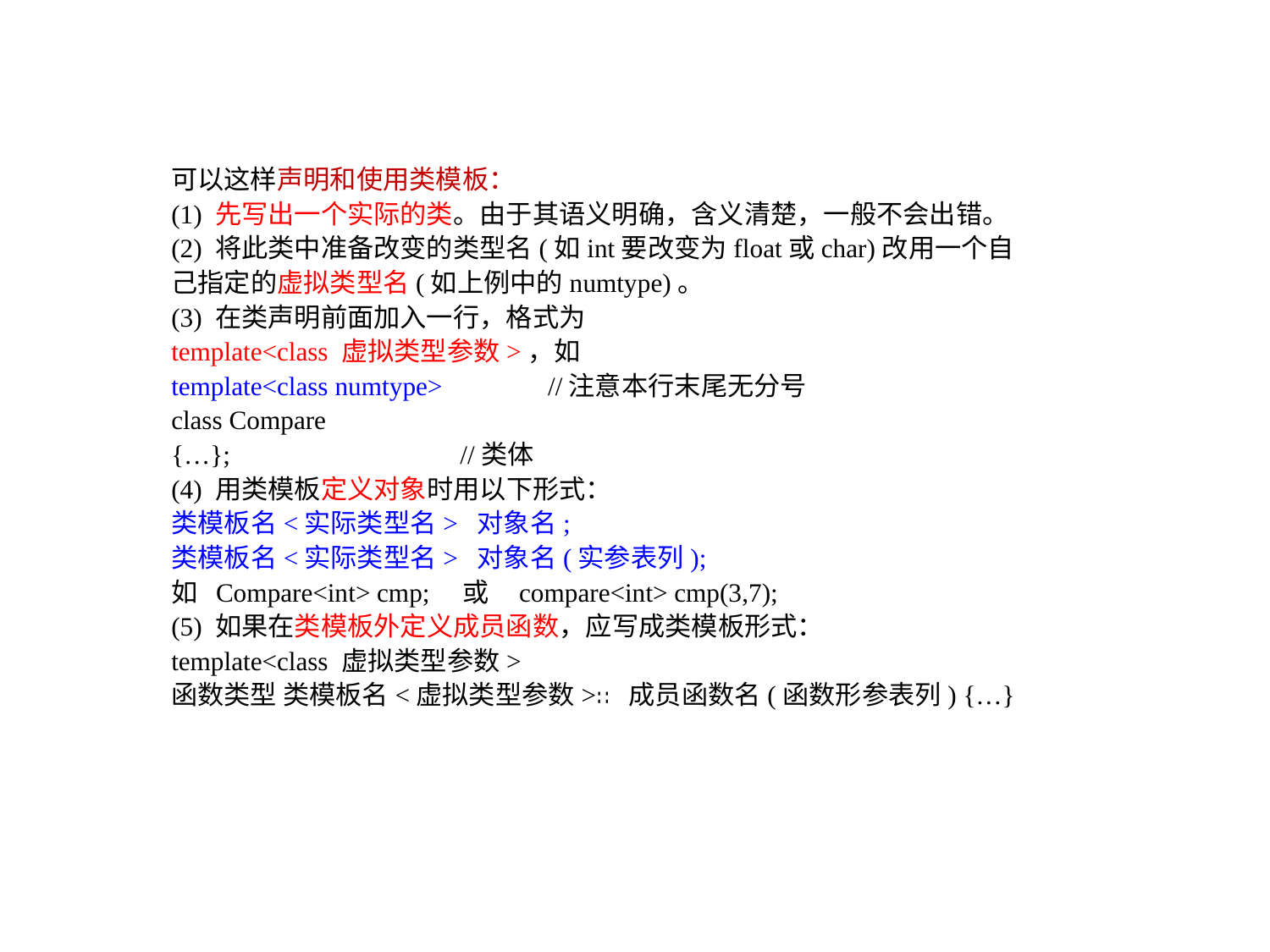

可以这样声明和使用类模板：
(1) 先写出一个实际的类。由于其语义明确，含义清楚，一般不会出错。
(2) 将此类中准备改变的类型名(如int要改变为float或char)改用一个自己指定的虚拟类型名(如上例中的numtype)。
(3) 在类声明前面加入一行，格式为
template<class 虚拟类型参数>，如
template<class numtype>                //注意本行末尾无分号
class Compare
{…};                                   //类体
(4) 用类模板定义对象时用以下形式：
类模板名<实际类型名>  对象名;
类模板名<实际类型名>  对象名(实参表列);
如  Compare<int> cmp;    或    compare<int> cmp(3,7);
(5) 如果在类模板外定义成员函数，应写成类模板形式：
template<class 虚拟类型参数>
函数类型 类模板名<虚拟类型参数>∷成员函数名(函数形参表列) {…}